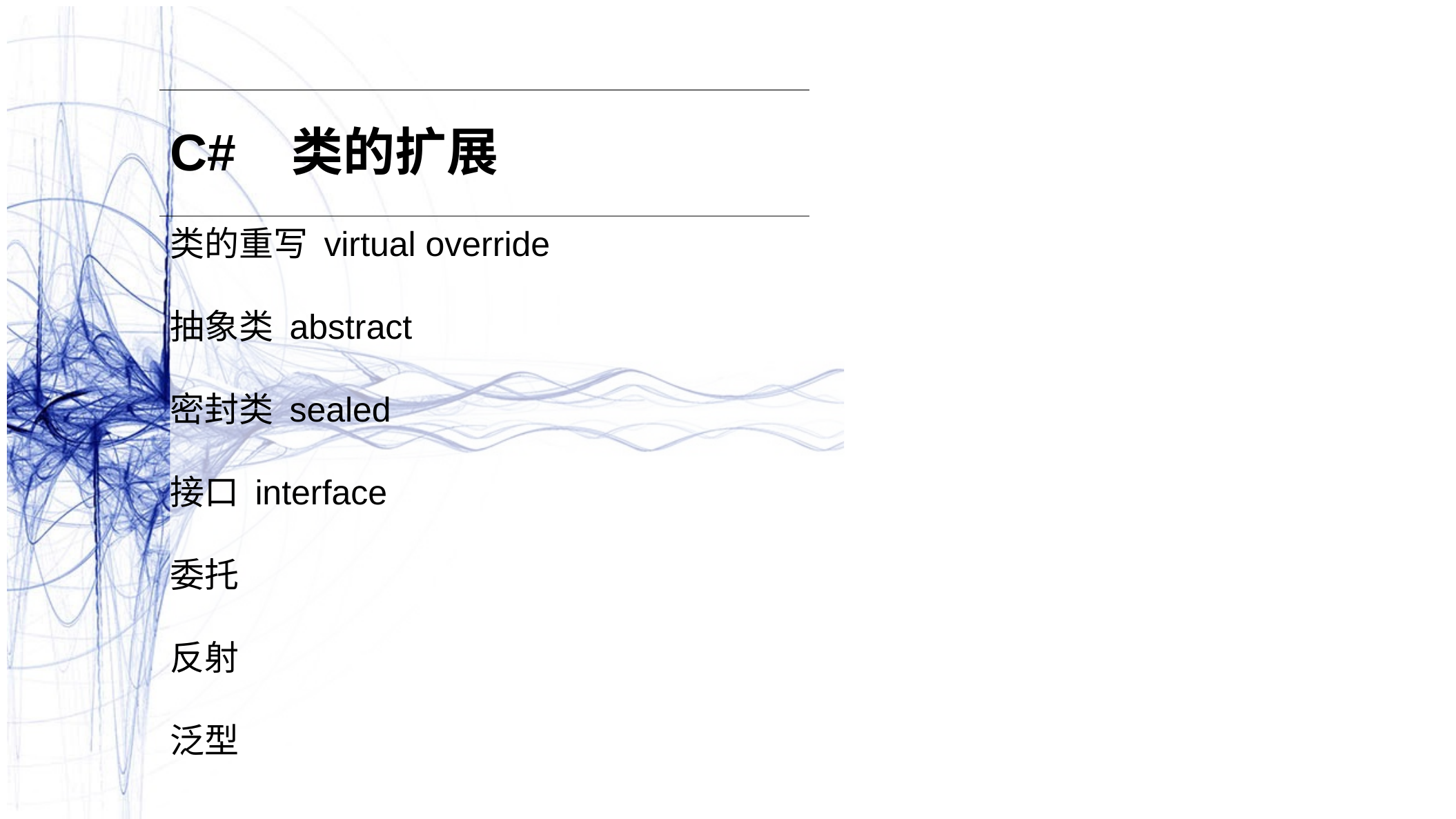

C#   类的扩展

类的重写 virtual override

抽象类 abstract

密封类 sealed

接口 interface

委托

反射

泛型